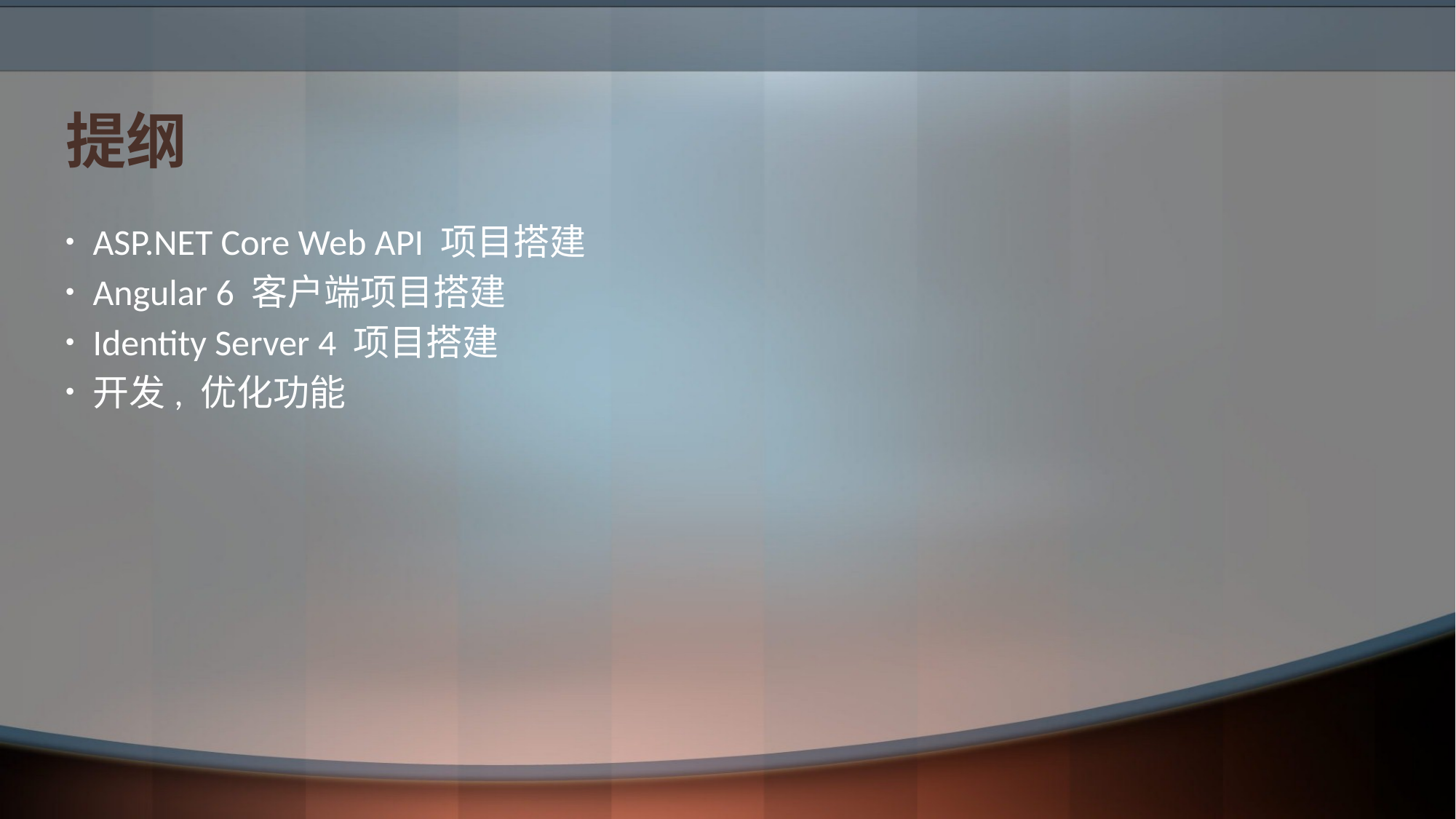

# 提纲
ASP.NET Core Web API 项目搭建
Angular 6 客户端项目搭建
Identity Server 4 项目搭建
开发, 优化功能